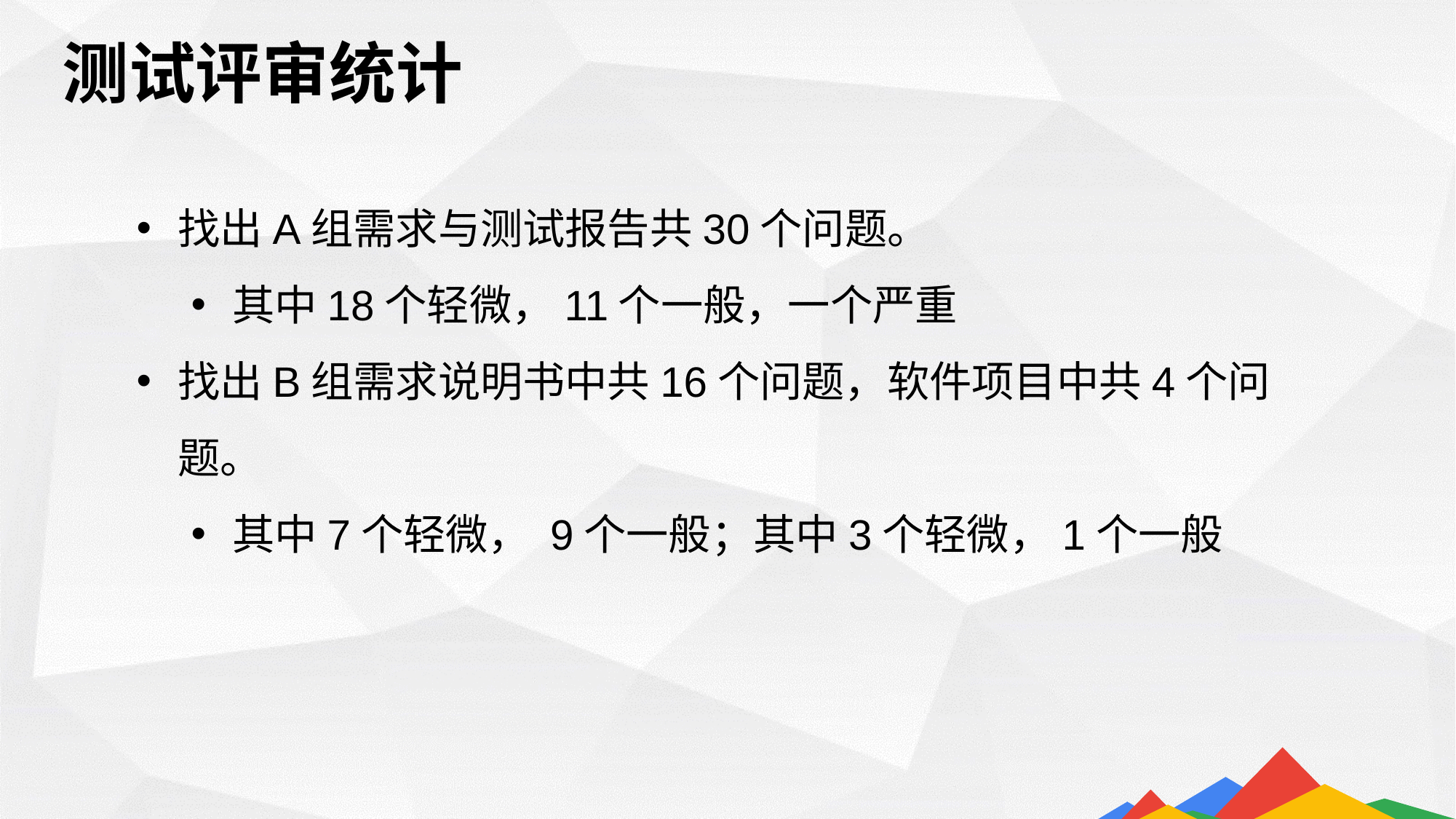

测试评审统计
找出A组需求与测试报告共30个问题。
其中18个轻微，11个一般，一个严重
找出B组需求说明书中共16个问题，软件项目中共4个问题。
其中7个轻微， 9个一般；其中3个轻微，1个一般